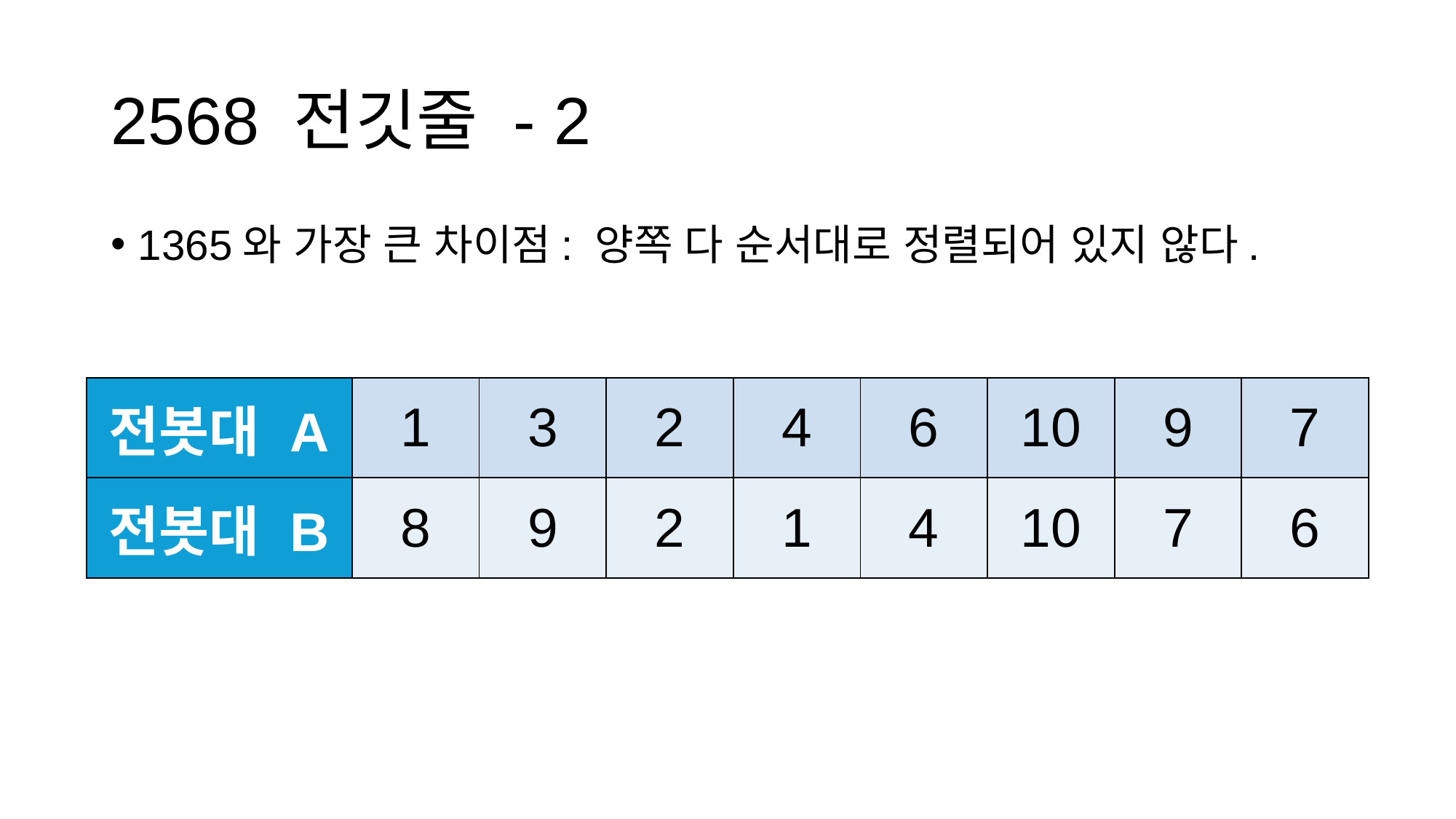

# 2568 전깃줄 - 2
1365와 가장 큰 차이점: 양쪽 다 순서대로 정렬되어 있지 않다.

| 전봇대 A | 1 | 3 | 2 | 4 | 6 | 10 | 9 | 7 |
| --- | --- | --- | --- | --- | --- | --- | --- | --- |
| 전봇대 B | 8 | 9 | 2 | 1 | 4 | 10 | 7 | 6 |